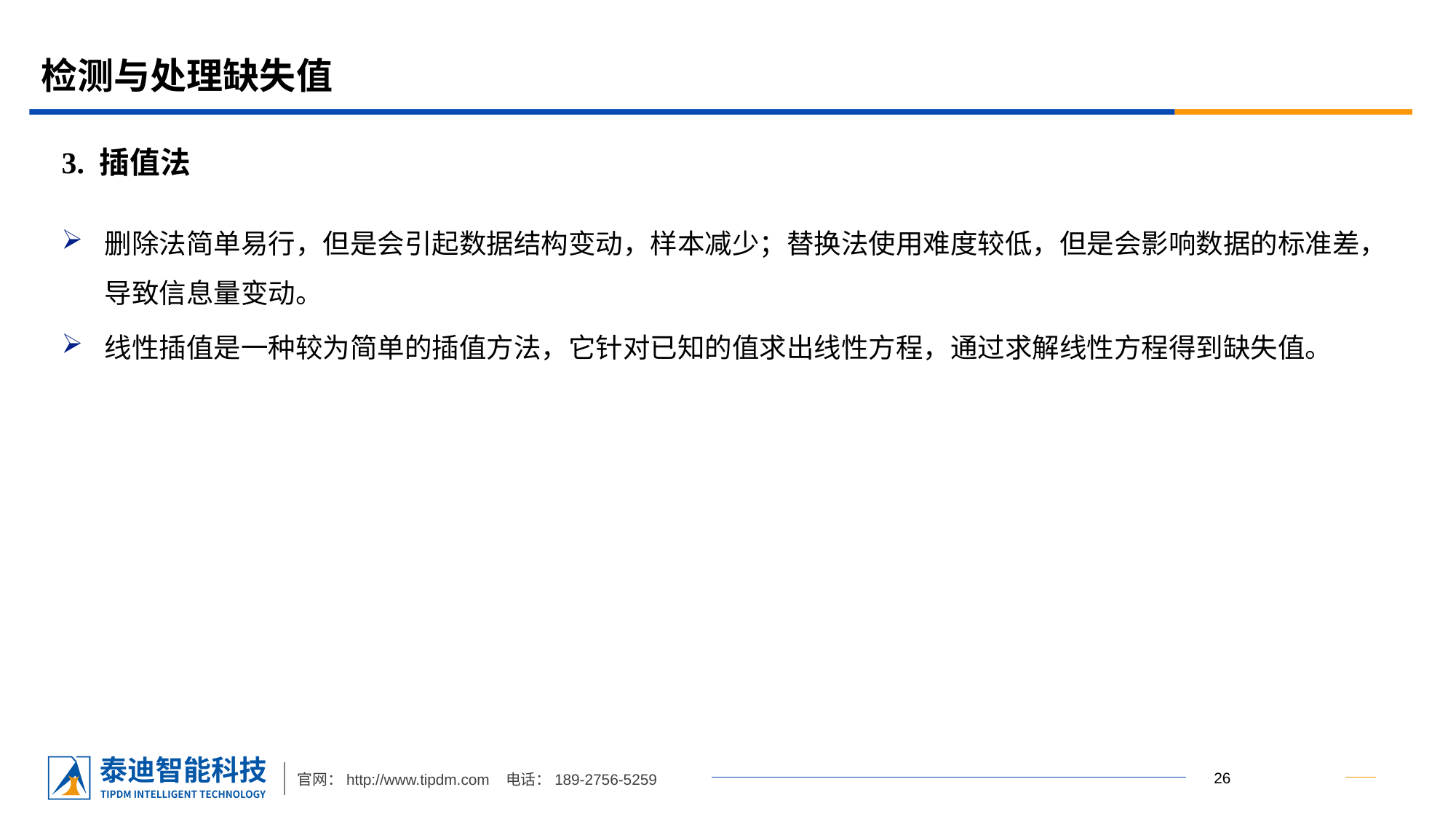

# 检测与处理缺失值
3. 插值法
删除法简单易行，但是会引起数据结构变动，样本减少；替换法使用难度较低，但是会影响数据的标准差，导致信息量变动。
线性插值是一种较为简单的插值方法，它针对已知的值求出线性方程，通过求解线性方程得到缺失值。